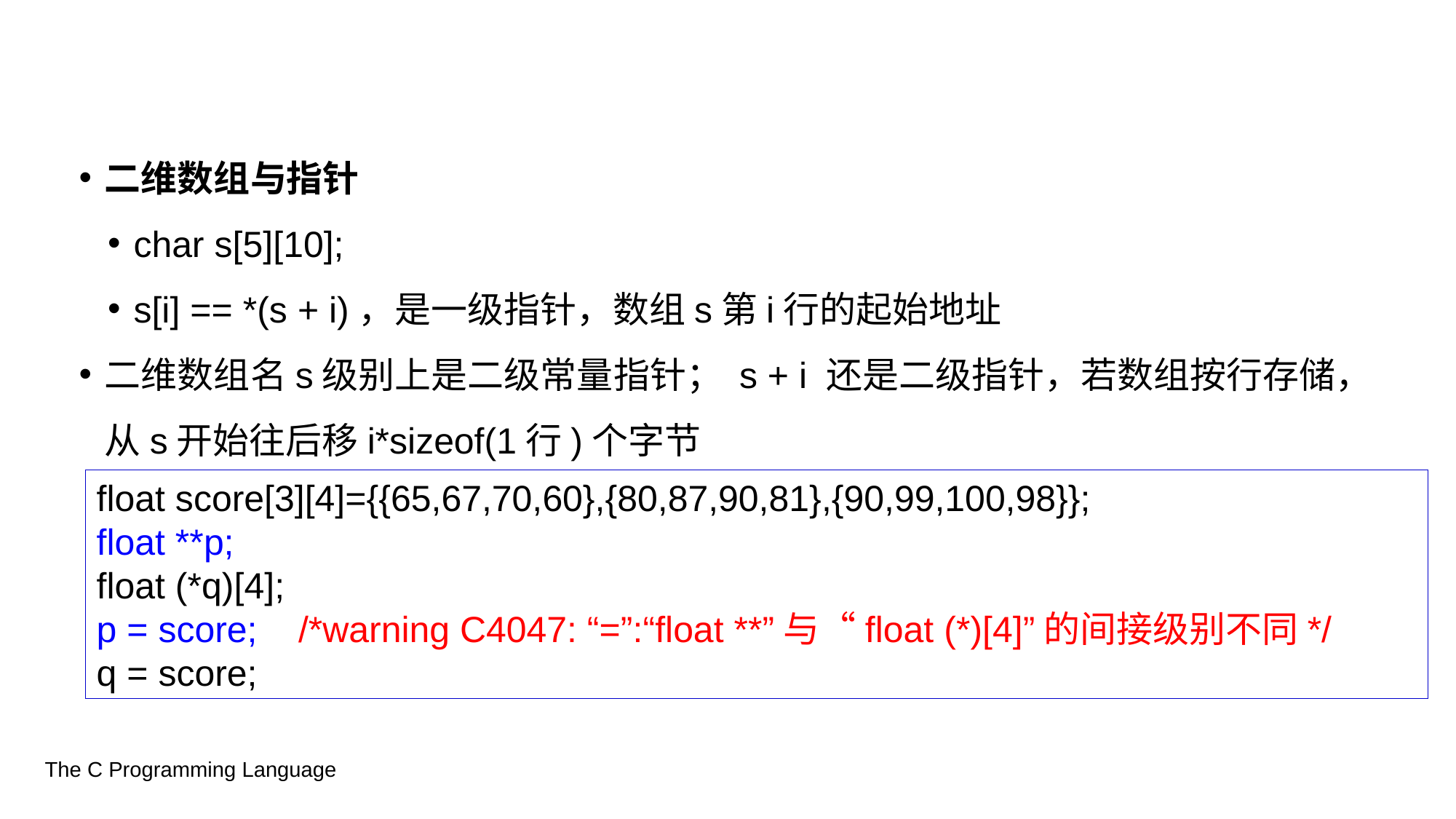

二维数组与指针
char s[5][10];
s[i] == *(s + i)，是一级指针，数组s第i行的起始地址
二维数组名s级别上是二级常量指针； s + i 还是二级指针，若数组按行存储，从s开始往后移i*sizeof(1行)个字节
float score[3][4]={{65,67,70,60},{80,87,90,81},{90,99,100,98}};
float **p;
float (*q)[4];
p = score;    /*warning C4047: “=”:“float **”与“float (*)[4]”的间接级别不同*/
q = score;
The C Programming Language